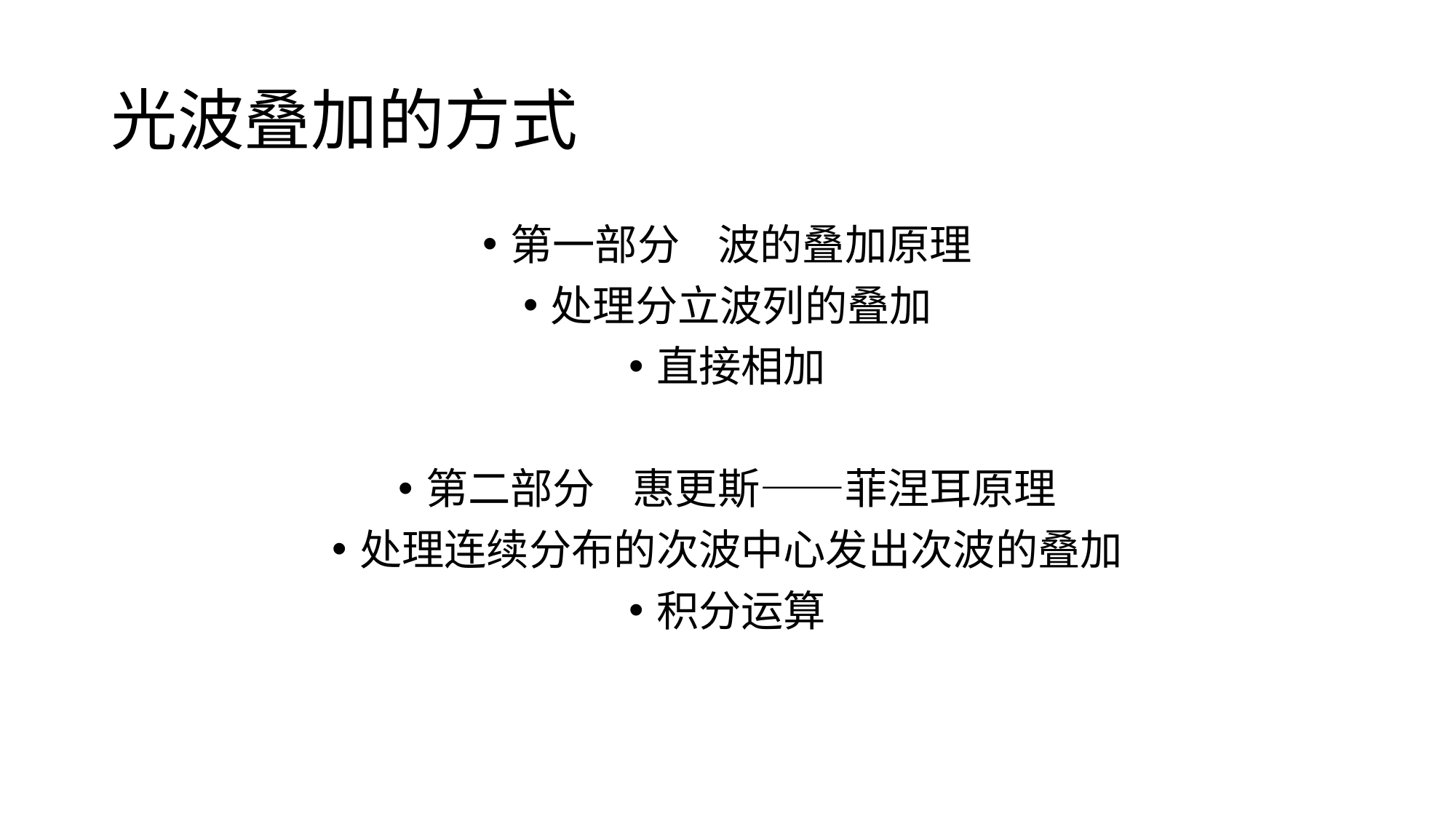

# 光波叠加的方式
第一部分    波的叠加原理
处理分立波列的叠加
直接相加

第二部分    惠更斯——菲涅耳原理
处理连续分布的次波中心发出次波的叠加
积分运算